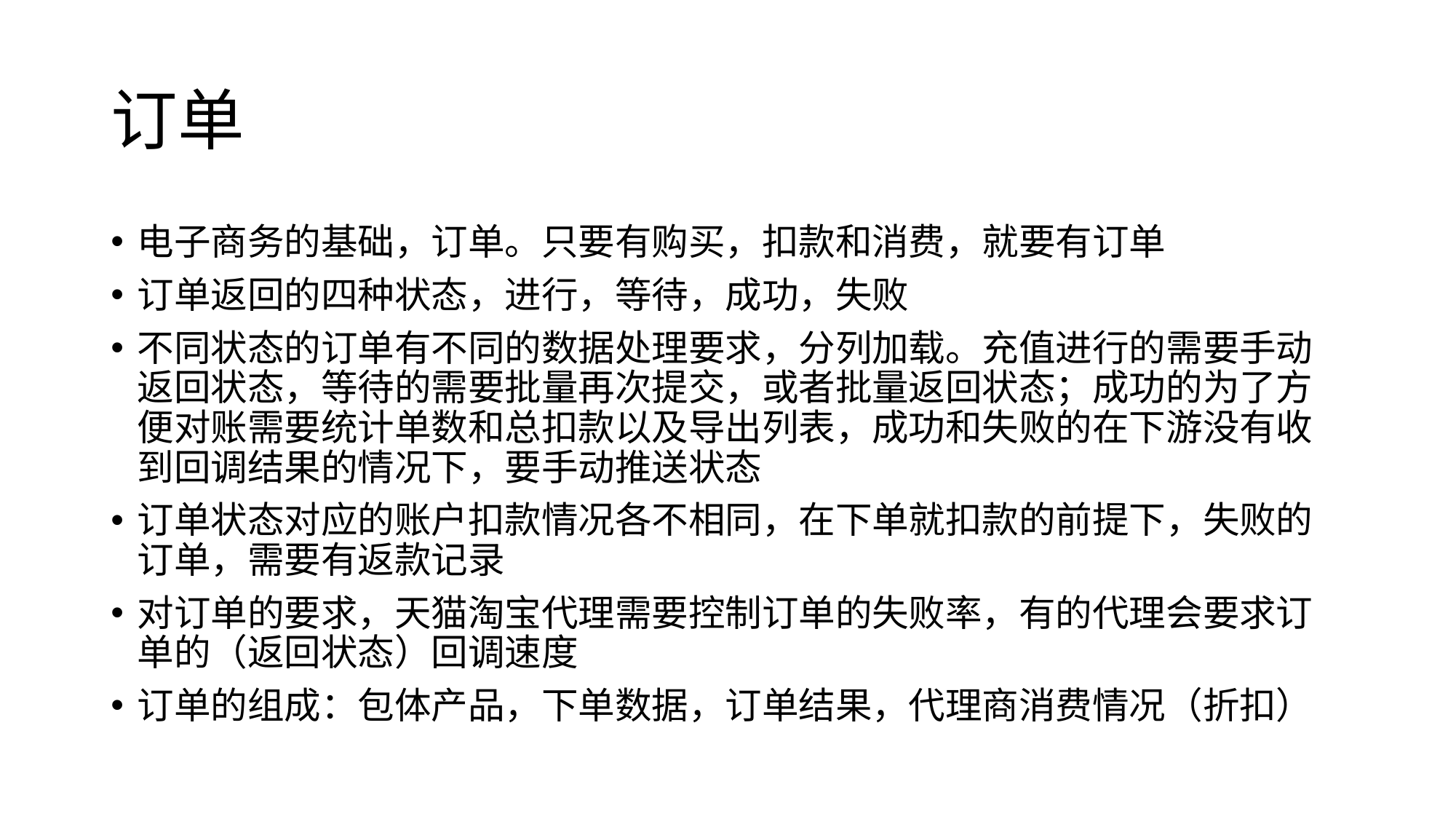

# 订单
电子商务的基础，订单。只要有购买，扣款和消费，就要有订单
订单返回的四种状态，进行，等待，成功，失败
不同状态的订单有不同的数据处理要求，分列加载。充值进行的需要手动返回状态，等待的需要批量再次提交，或者批量返回状态；成功的为了方便对账需要统计单数和总扣款以及导出列表，成功和失败的在下游没有收到回调结果的情况下，要手动推送状态
订单状态对应的账户扣款情况各不相同，在下单就扣款的前提下，失败的订单，需要有返款记录
对订单的要求，天猫淘宝代理需要控制订单的失败率，有的代理会要求订单的（返回状态）回调速度
订单的组成：包体产品，下单数据，订单结果，代理商消费情况（折扣）